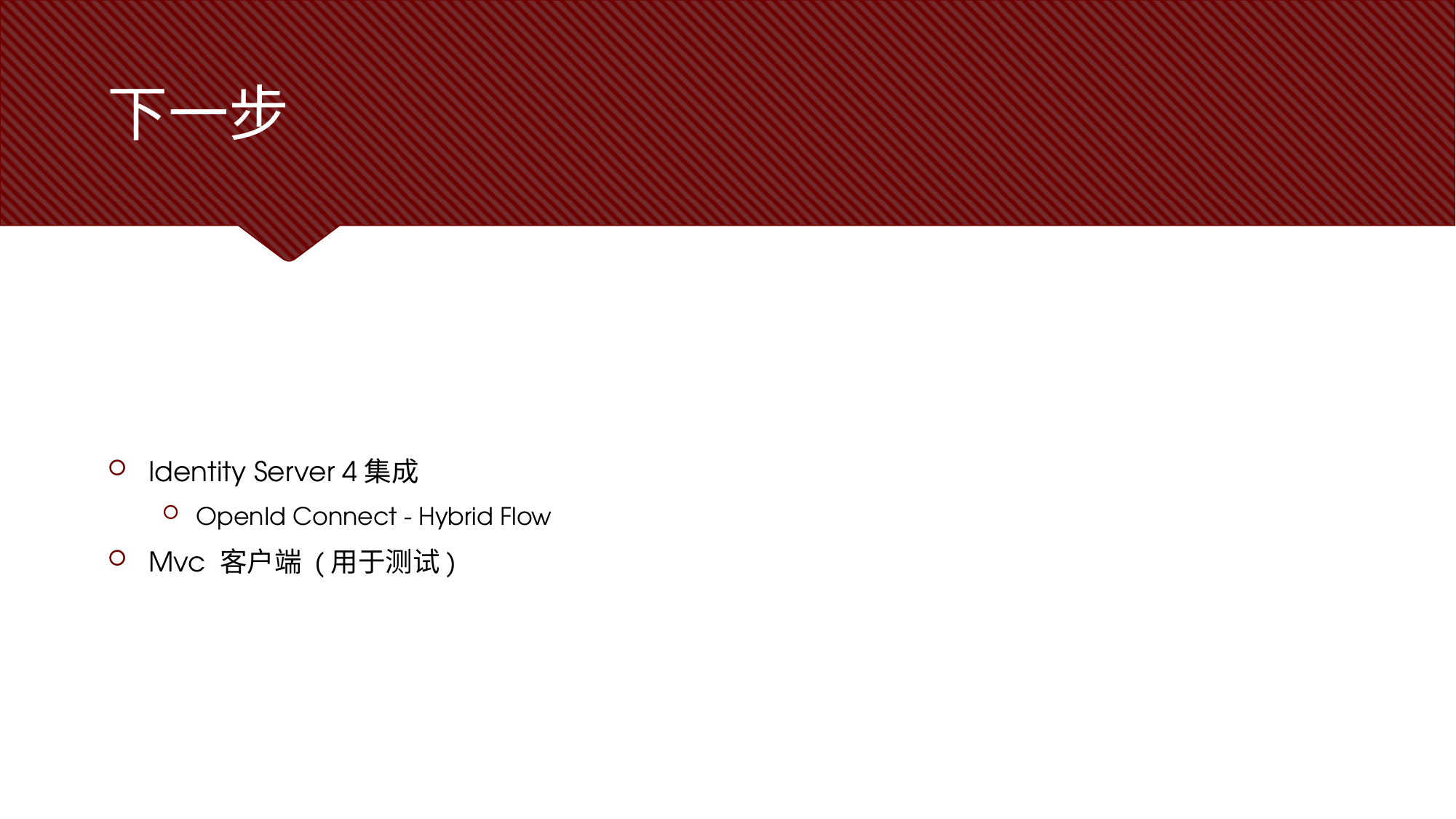

# 下一步
Identity Server 4集成
OpenId Connect - Hybrid Flow
Mvc 客户端 (用于测试)